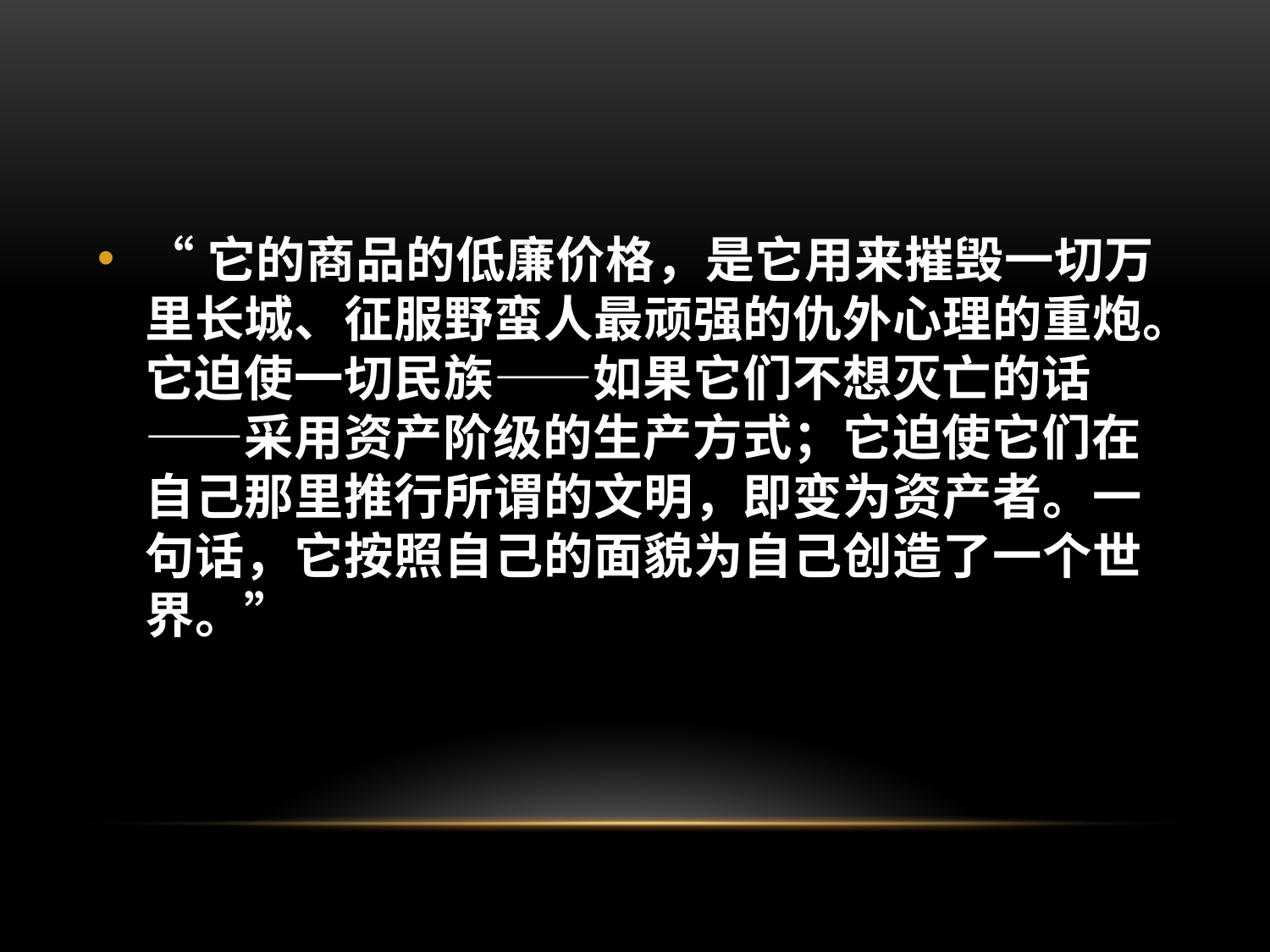

“它的商品的低廉价格，是它用来摧毁一切万里长城、征服野蛮人最顽强的仇外心理的重炮。它迫使一切民族——如果它们不想灭亡的话——采用资产阶级的生产方式；它迫使它们在自己那里推行所谓的文明，即变为资产者。一句话，它按照自己的面貌为自己创造了一个世界。”